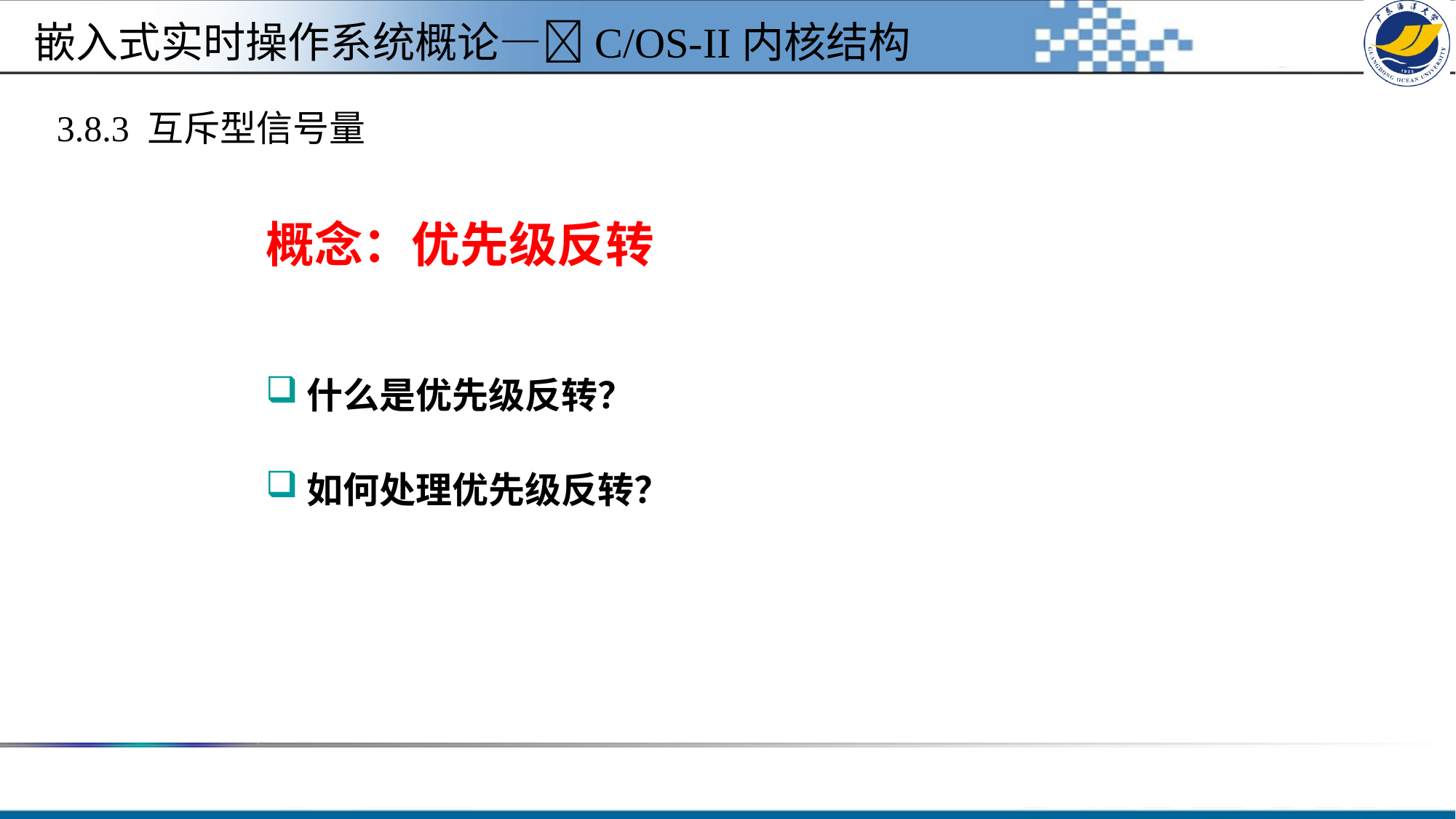

嵌入式实时操作系统概论—μC/OS-II内核结构
3.8.3 互斥型信号量
# 概念：优先级反转
什么是优先级反转？
如何处理优先级反转？
65